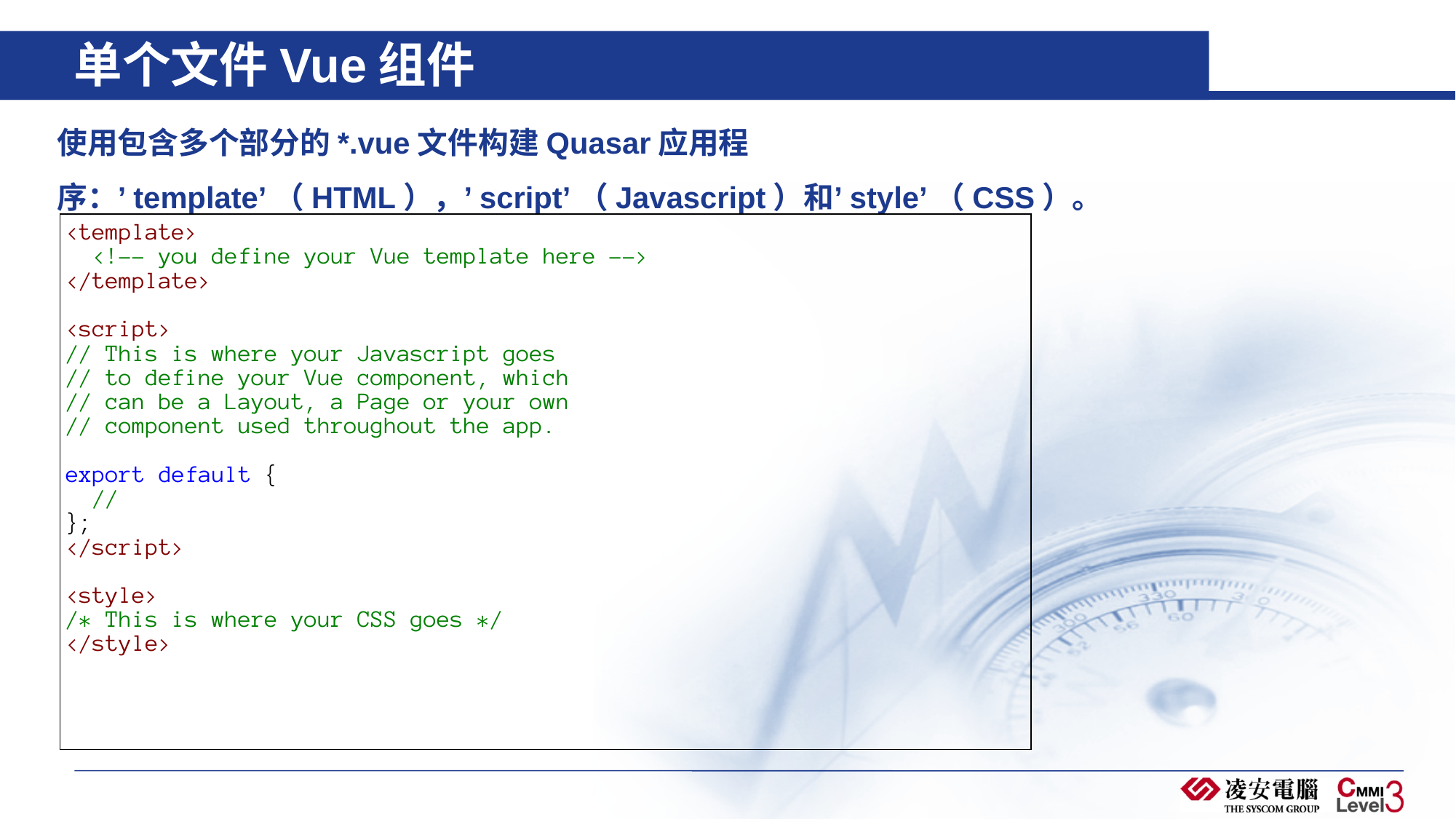

# 单个文件Vue组件
使用包含多个部分的*.vue文件构建Quasar应用程序：’template’（HTML），’script’（Javascript）和’style’（CSS）。
| <template>   <!-- you define your Vue template here --> </template> <script> // This is where your Javascript goes // to define your Vue component, which // can be a Layout, a Page or your own // component used throughout the app. export default {   // }; </script> <style> /\* This is where your CSS goes \*/ </style> |
| --- |